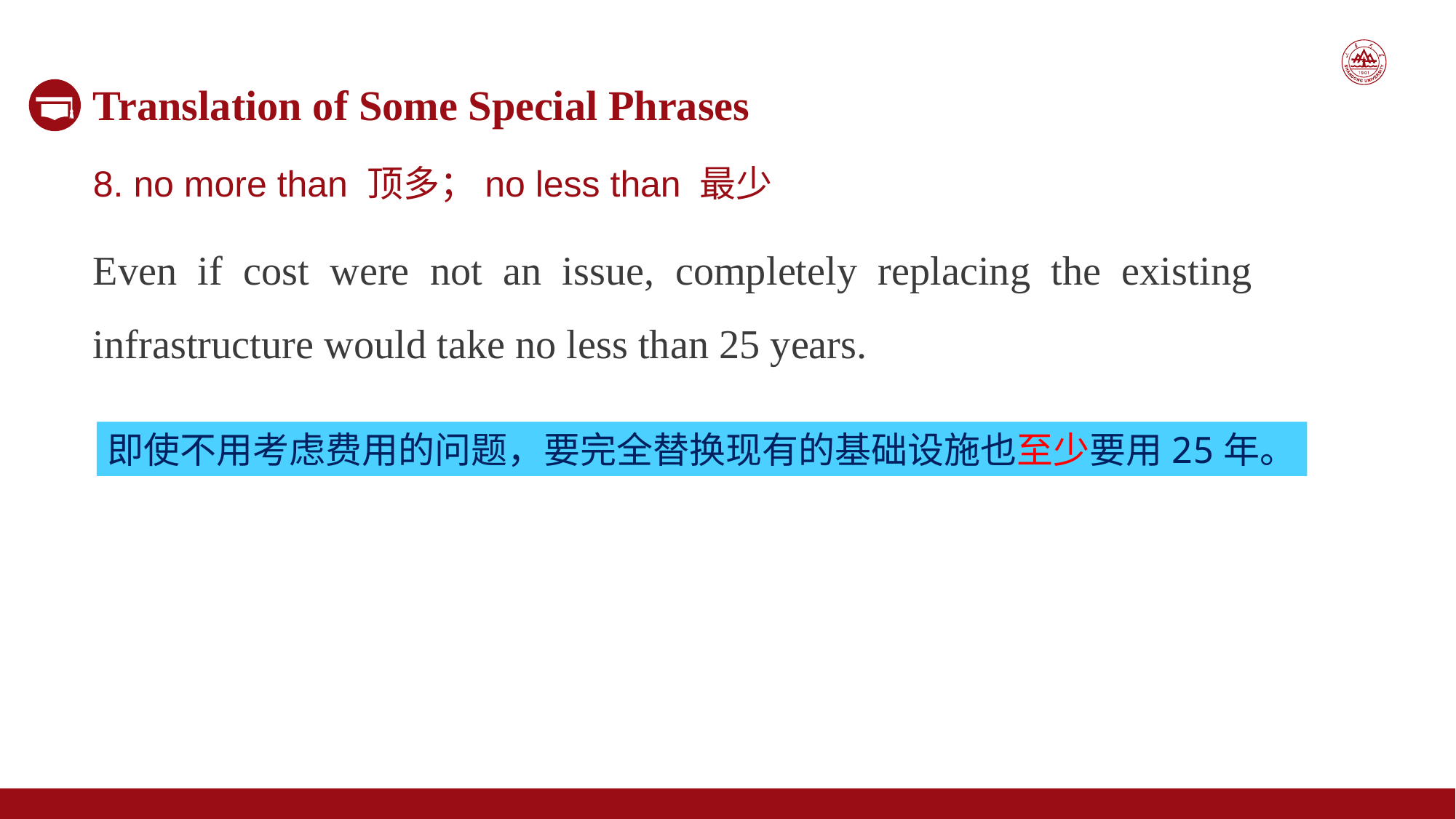

Translation of Some Special Phrases
8. no more than 顶多；no less than 最少
Even if cost were not an issue, completely replacing the existing infrastructure would take no less than 25 years.
即使不用考虑费用的问题，要完全替换现有的基础设施也至少要用25年。